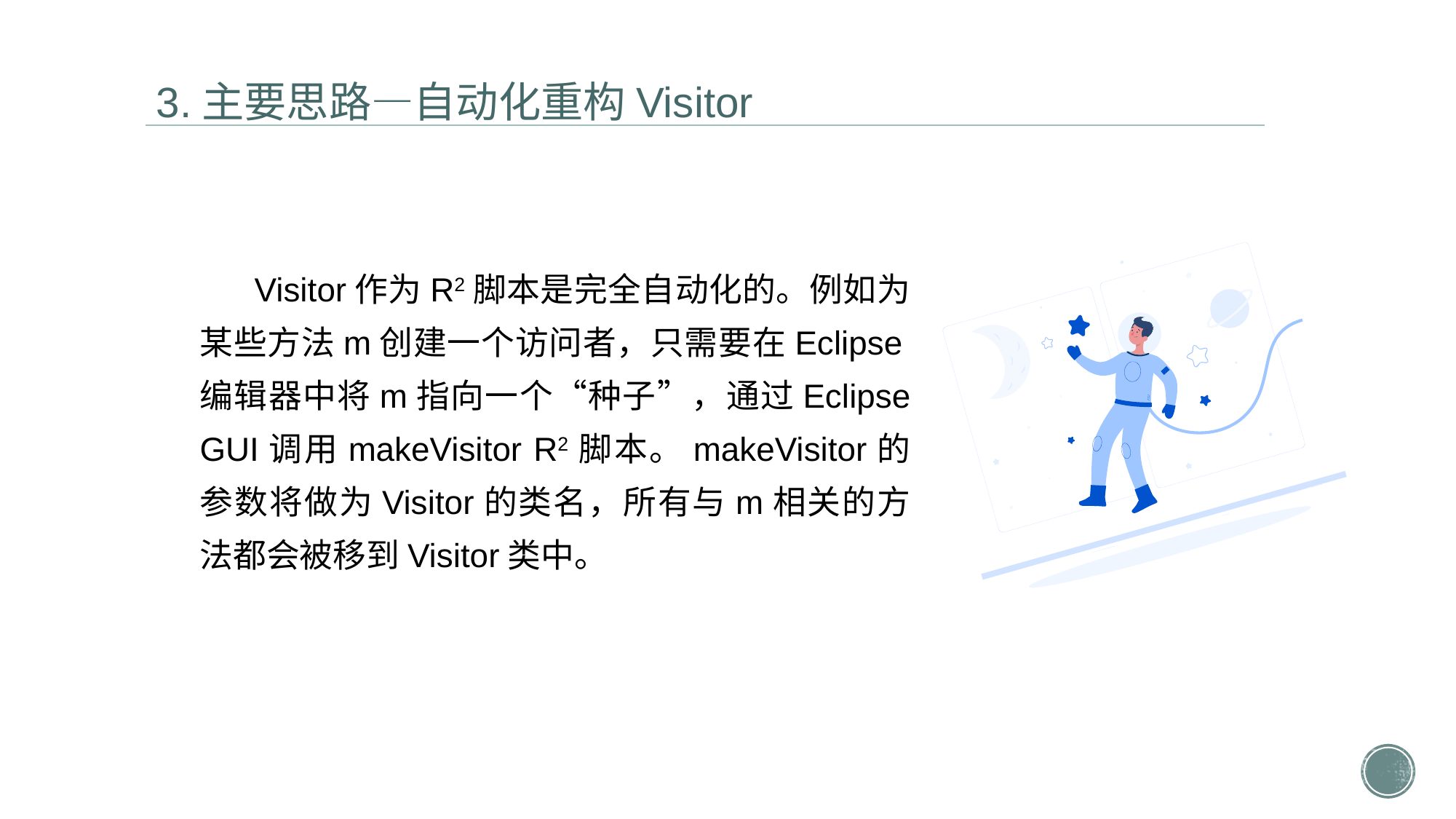

3.主要思路—自动化重构Visitor
Visitor作为R2脚本是完全自动化的。例如为某些方法m创建一个访问者，只需要在Eclipse编辑器中将m指向一个“种子”，通过Eclipse GUI调用makeVisitor R2脚本。makeVisitor的参数将做为Visitor的类名，所有与m相关的方法都会被移到Visitor类中。